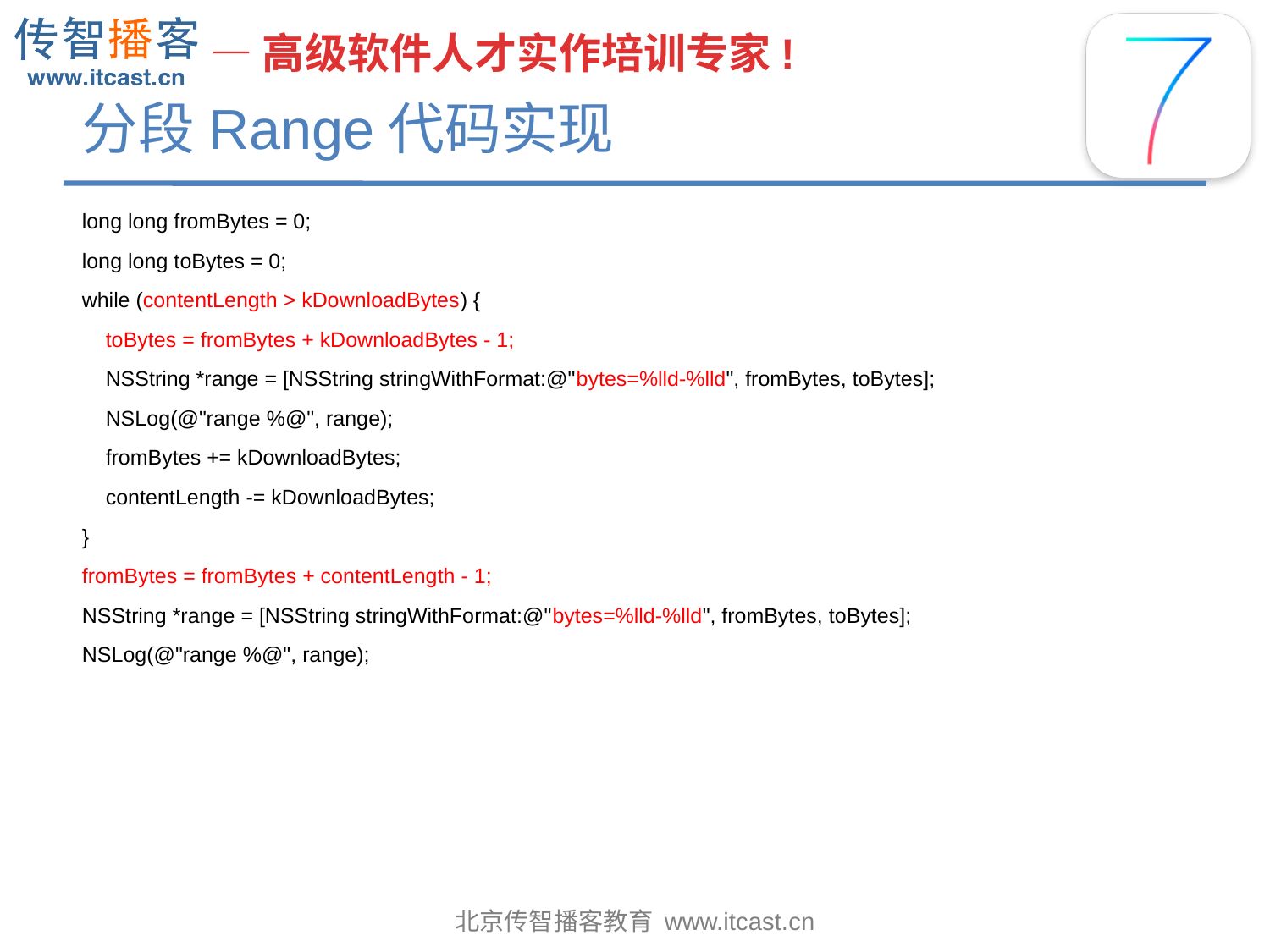

# 分段Range代码实现
long long fromBytes = 0;
long long toBytes = 0;
while (contentLength > kDownloadBytes) {
    toBytes = fromBytes + kDownloadBytes - 1;
    NSString *range = [NSString stringWithFormat:@"bytes=%lld-%lld", fromBytes, toBytes];
    NSLog(@"range %@", range);
    fromBytes += kDownloadBytes;
    contentLength -= kDownloadBytes;
}
fromBytes = fromBytes + contentLength - 1;
NSString *range = [NSString stringWithFormat:@"bytes=%lld-%lld", fromBytes, toBytes];
NSLog(@"range %@", range);